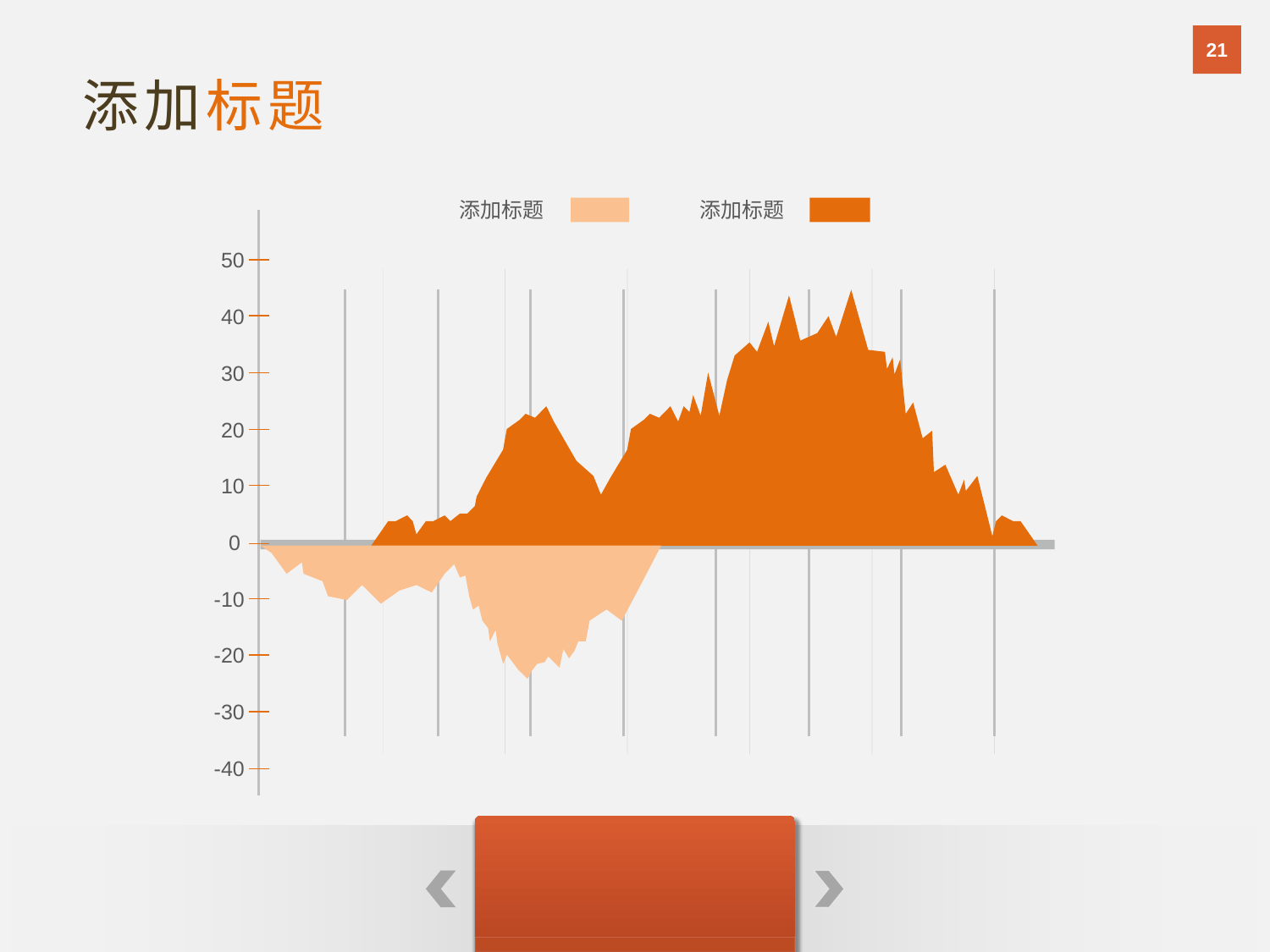

21
添加标题
添加标题
添加标题

50

40
30
20
10
0

-10
-20
-30
-40